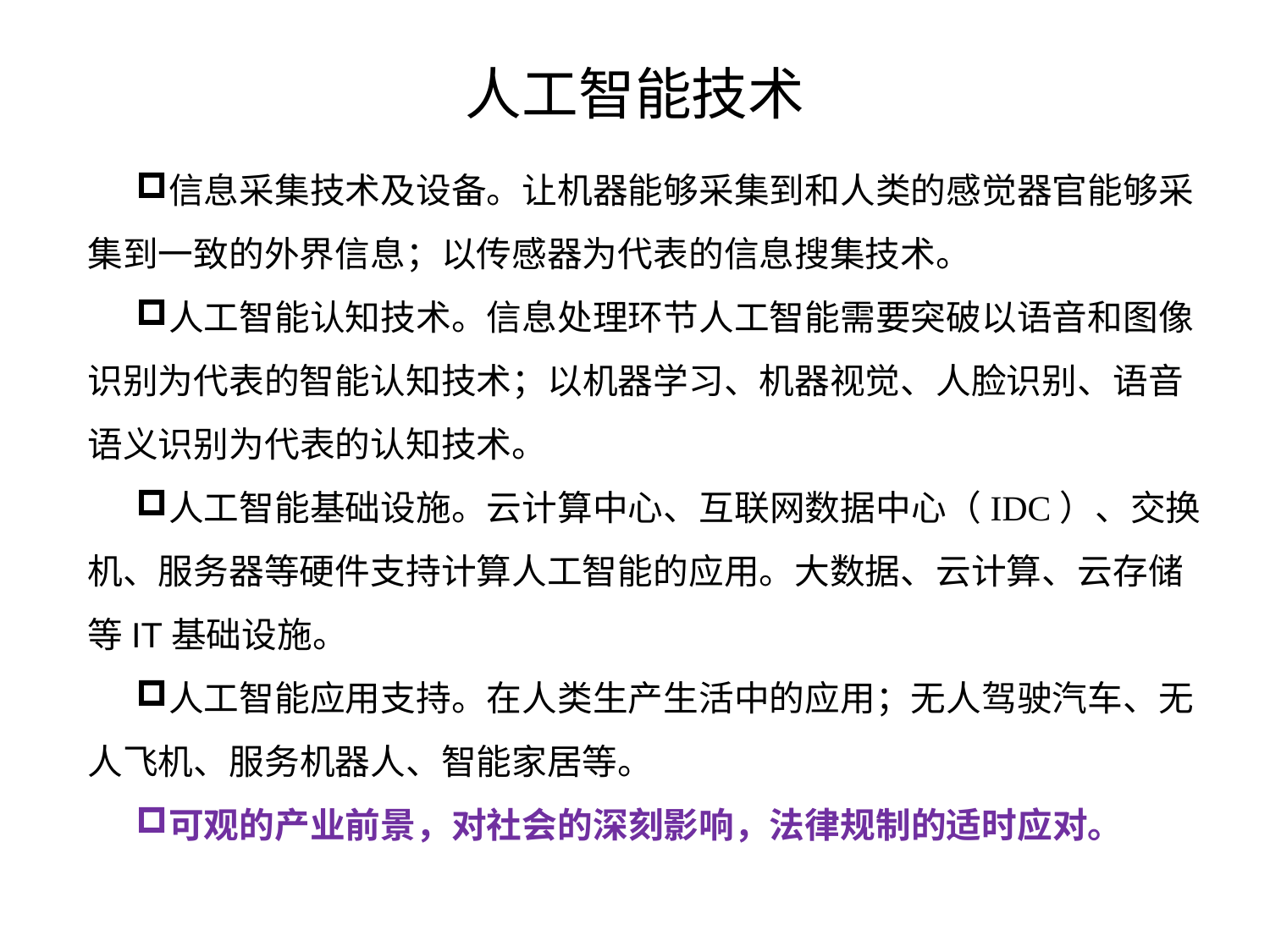

# 人工智能技术
信息采集技术及设备。让机器能够采集到和人类的感觉器官能够采集到一致的外界信息；以传感器为代表的信息搜集技术。
人工智能认知技术。信息处理环节人工智能需要突破以语音和图像识别为代表的智能认知技术；以机器学习、机器视觉、人脸识别、语音语义识别为代表的认知技术。
人工智能基础设施。云计算中心、互联网数据中心（IDC）、交换机、服务器等硬件支持计算人工智能的应用。大数据、云计算、云存储等IT基础设施。
人工智能应用支持。在人类生产生活中的应用；无人驾驶汽车、无人飞机、服务机器人、智能家居等。
可观的产业前景，对社会的深刻影响，法律规制的适时应对。